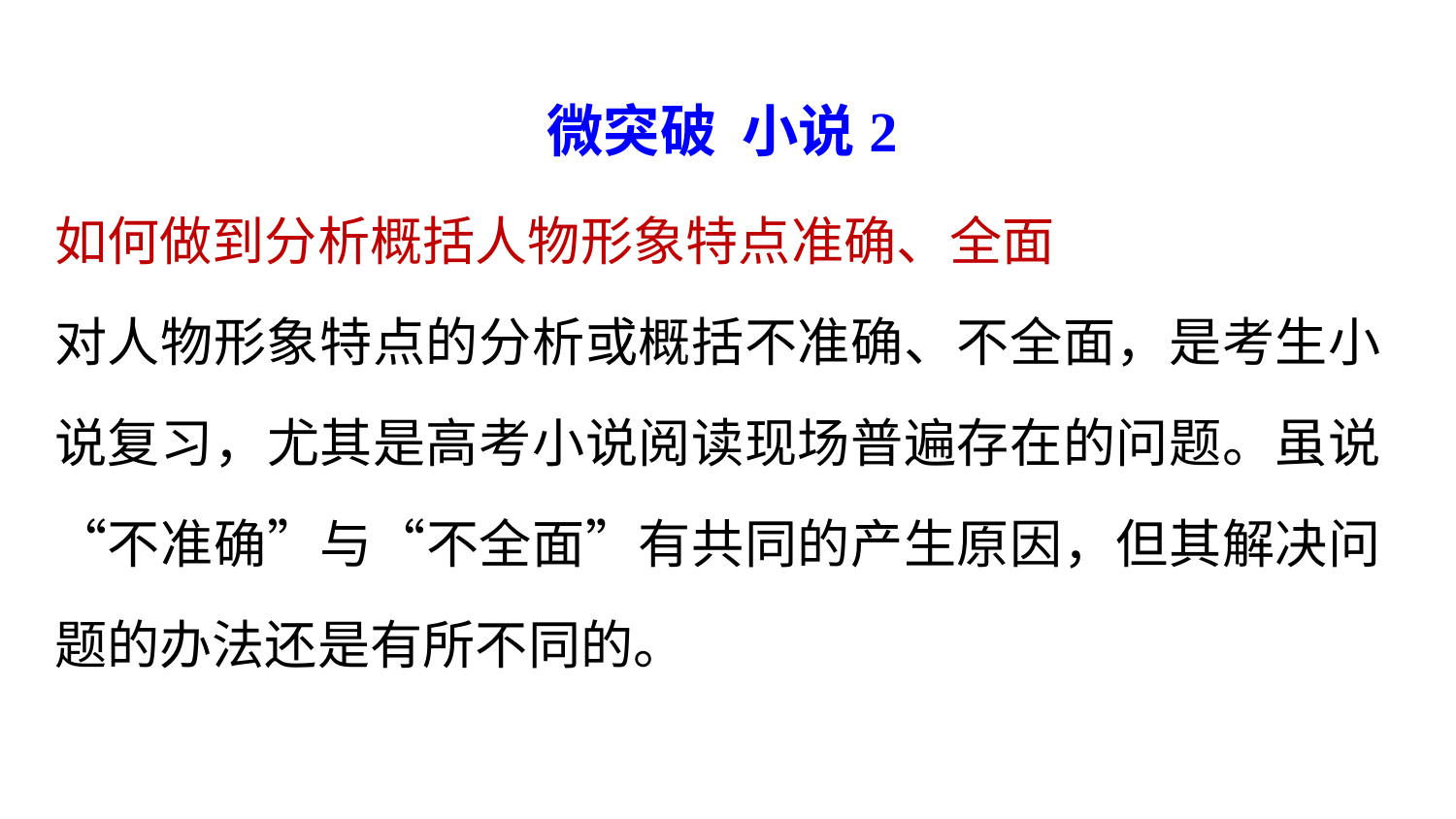

微突破  小说2
如何做到分析概括人物形象特点准确、全面
对人物形象特点的分析或概括不准确、不全面，是考生小说复习，尤其是高考小说阅读现场普遍存在的问题。虽说“不准确”与“不全面”有共同的产生原因，但其解决问题的办法还是有所不同的。